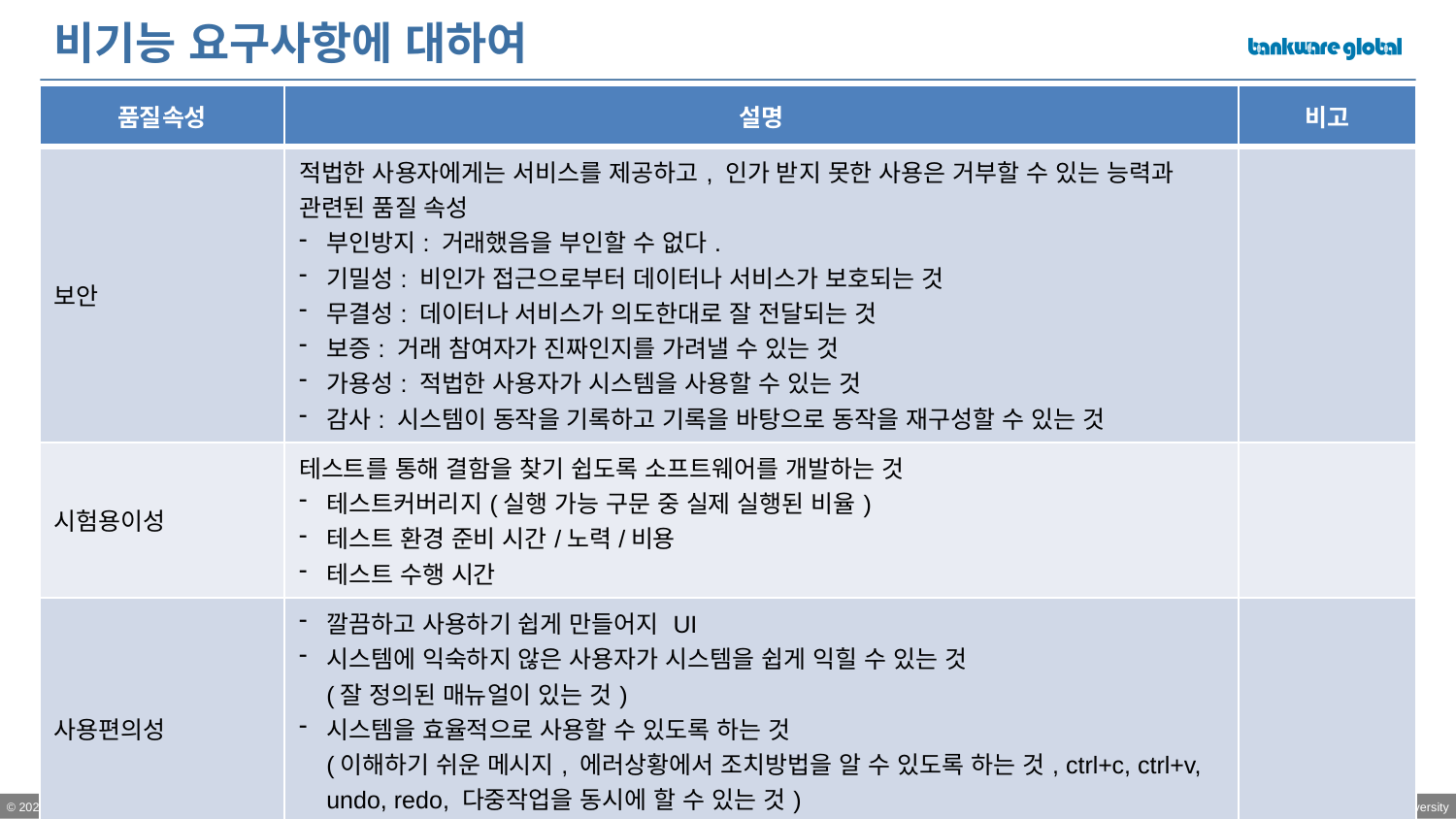

# 비기능 요구사항에 대하여
| 품질속성 | 설명 | 비고 |
| --- | --- | --- |
| 보안 | 적법한 사용자에게는 서비스를 제공하고, 인가 받지 못한 사용은 거부할 수 있는 능력과 관련된 품질 속성 부인방지: 거래했음을 부인할 수 없다. 기밀성: 비인가 접근으로부터 데이터나 서비스가 보호되는 것 무결성: 데이터나 서비스가 의도한대로 잘 전달되는 것 보증: 거래 참여자가 진짜인지를 가려낼 수 있는 것 가용성: 적법한 사용자가 시스템을 사용할 수 있는 것 감사: 시스템이 동작을 기록하고 기록을 바탕으로 동작을 재구성할 수 있는 것 |  |
| 시험용이성 | 테스트를 통해 결함을 찾기 쉽도록 소프트웨어를 개발하는 것 테스트커버리지(실행 가능 구문 중 실제 실행된 비율) 테스트 환경 준비 시간/노력/비용 테스트 수행 시간 |  |
| 사용편의성 | 깔끔하고 사용하기 쉽게 만들어지 UI 시스템에 익숙하지 않은 사용자가 시스템을 쉽게 익힐 수 있는 것 (잘 정의된 매뉴얼이 있는 것) 시스템을 효율적으로 사용할 수 있도록 하는 것 (이해하기 쉬운 메시지, 에러상황에서 조치방법을 알 수 있도록 하는 것, ctrl+c, ctrl+v, undo, redo, 다중작업을 동시에 할 수 있는 것) 사용자의 실수를 최소화하고, 에러의 영향을 최소화하는 것 (입력검증, 취소기능) |  |
73